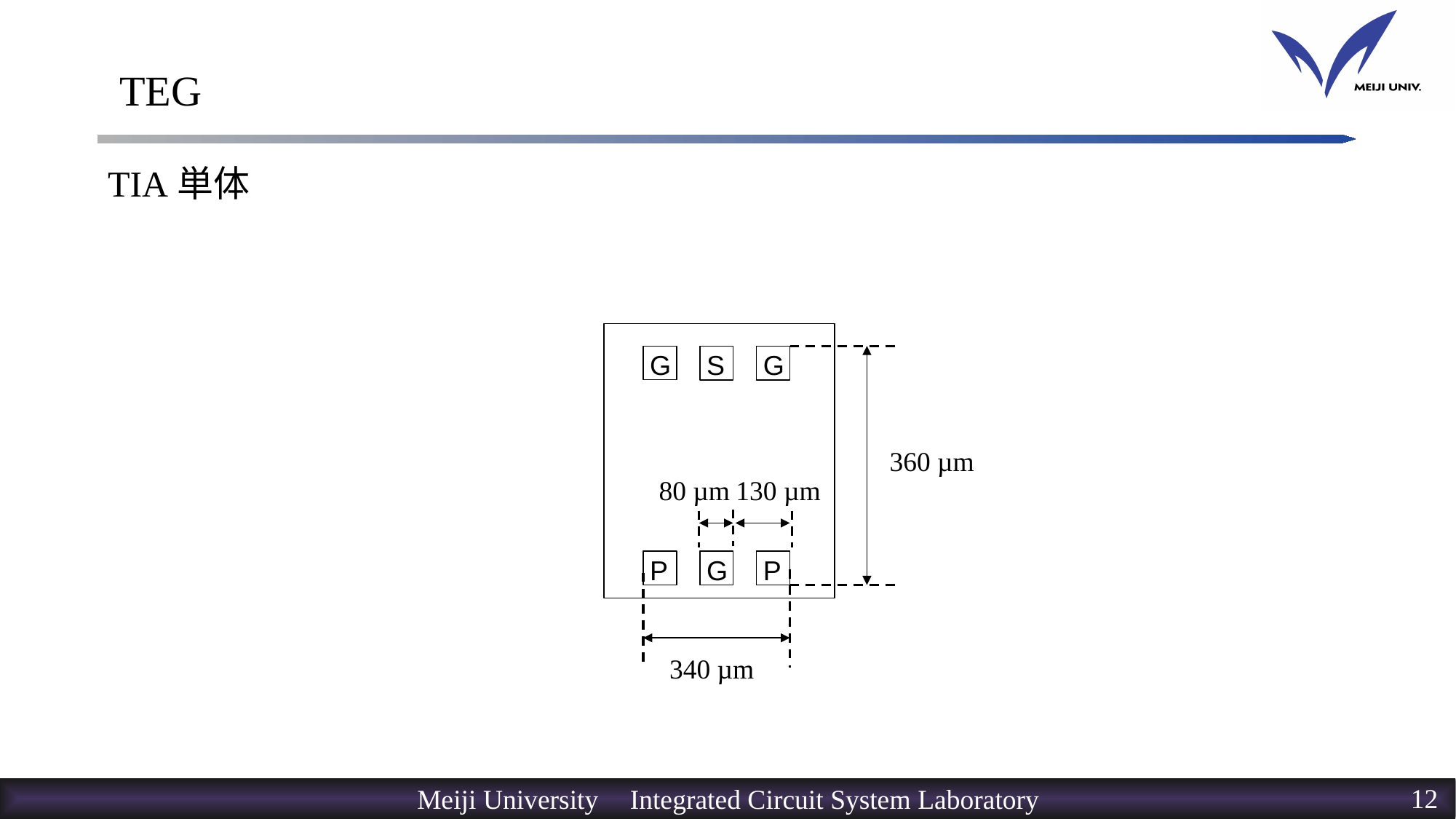

# TEG
TIA単体

G
S
G

360 µm
130 µm
80 µm
P
G
P

340 µm